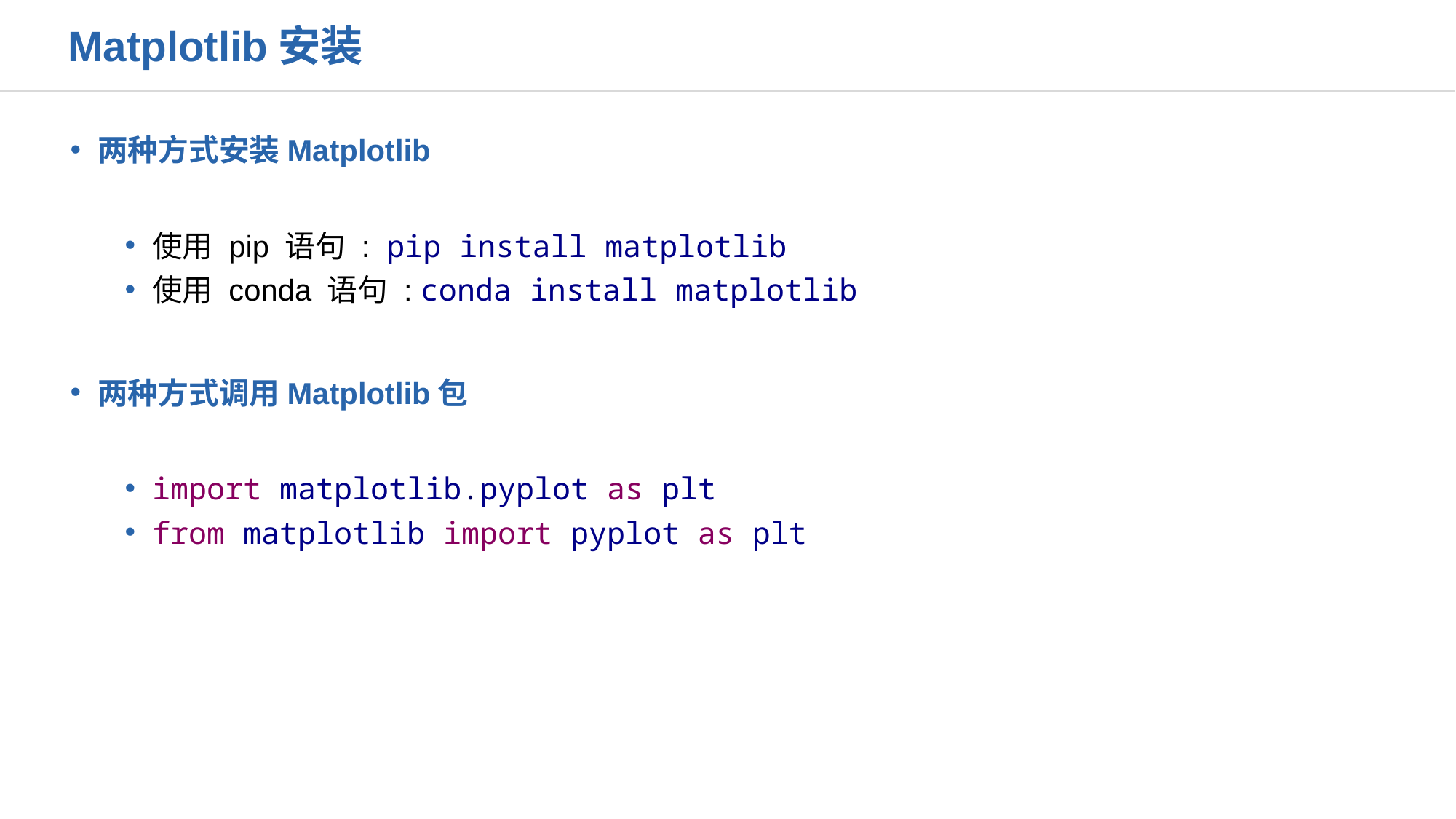

Matplotlib安装
两种方式安装Matplotlib

使用 pip 语句 :  pip install matplotlib
使用 conda 语句 : conda install matplotlib

两种方式调用Matplotlib包

import matplotlib.pyplot as plt
from matplotlib import pyplot as plt